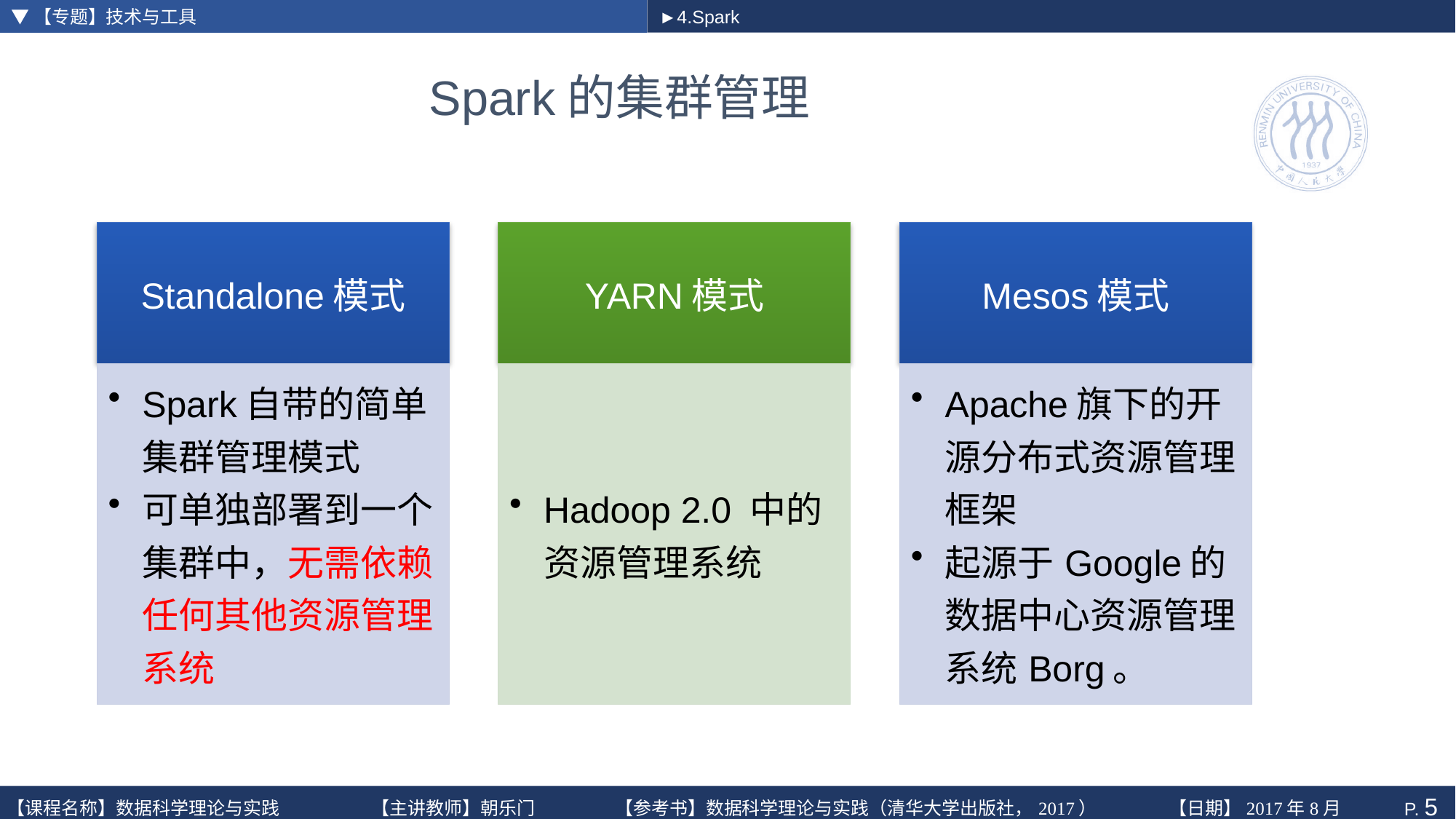

▼【专题】技术与工具
►4.Spark

# Spark的集群管理
Standalone模式
YARN模式
Mesos模式
起源于Google的数据中心资源管理系统Borg。
可单独部署到一个集群中，无需依赖任何其他资源管理系统